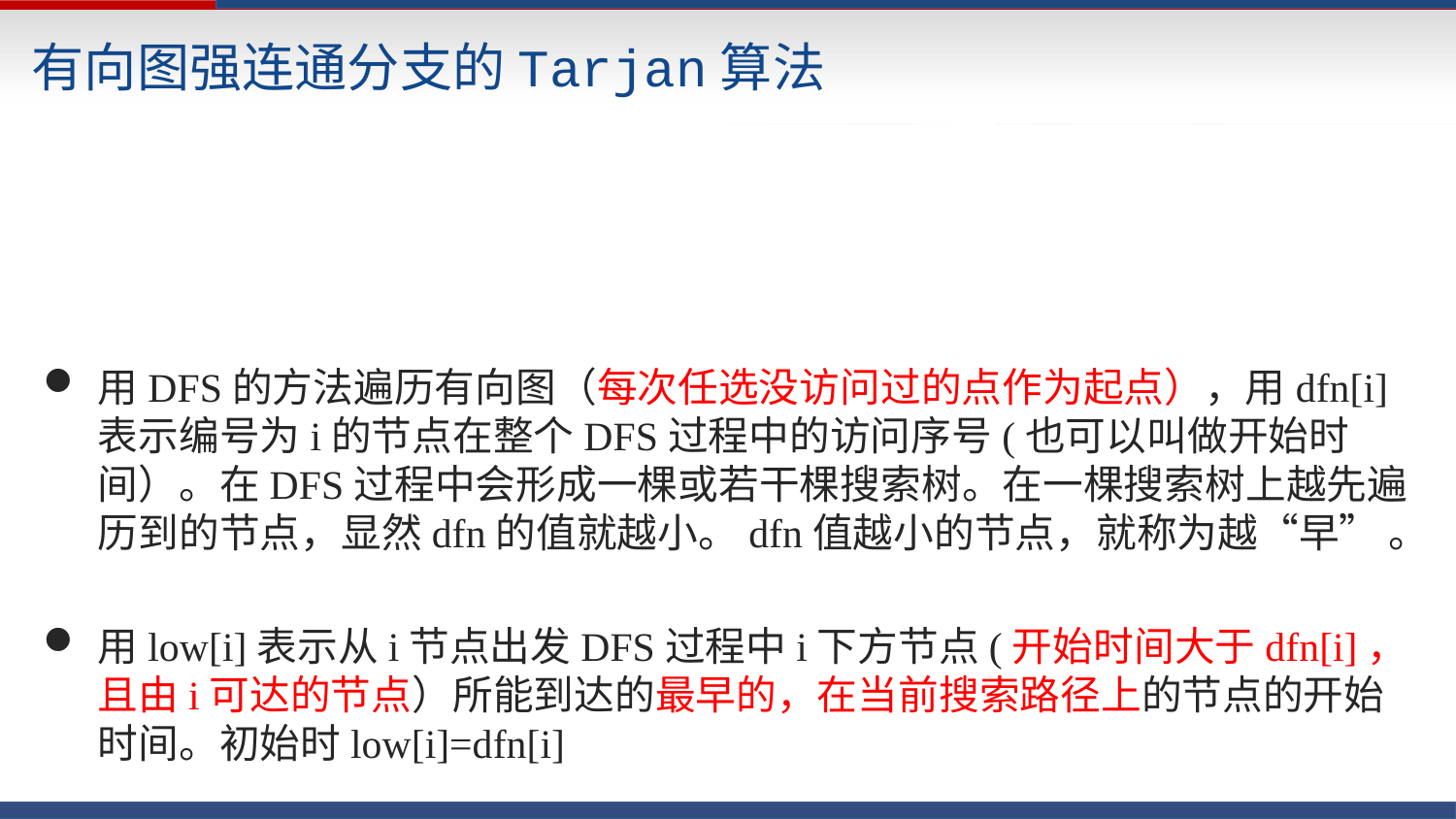

# 有向图强连通分支的Tarjan算法

用DFS的方法遍历有向图（每次任选没访问过的点作为起点），用dfn[i]表示编号为i的节点在整个DFS过程中的访问序号(也可以叫做开始时间）。在DFS过程中会形成一棵或若干棵搜索树。在一棵搜索树上越先遍历到的节点，显然dfn的值就越小。dfn值越小的节点，就称为越“早” 。

用low[i]表示从i节点出发DFS过程中i下方节点(开始时间大于dfn[i]，且由i可达的节点）所能到达的最早的，在当前搜索路径上的节点的开始时间。初始时low[i]=dfn[i]